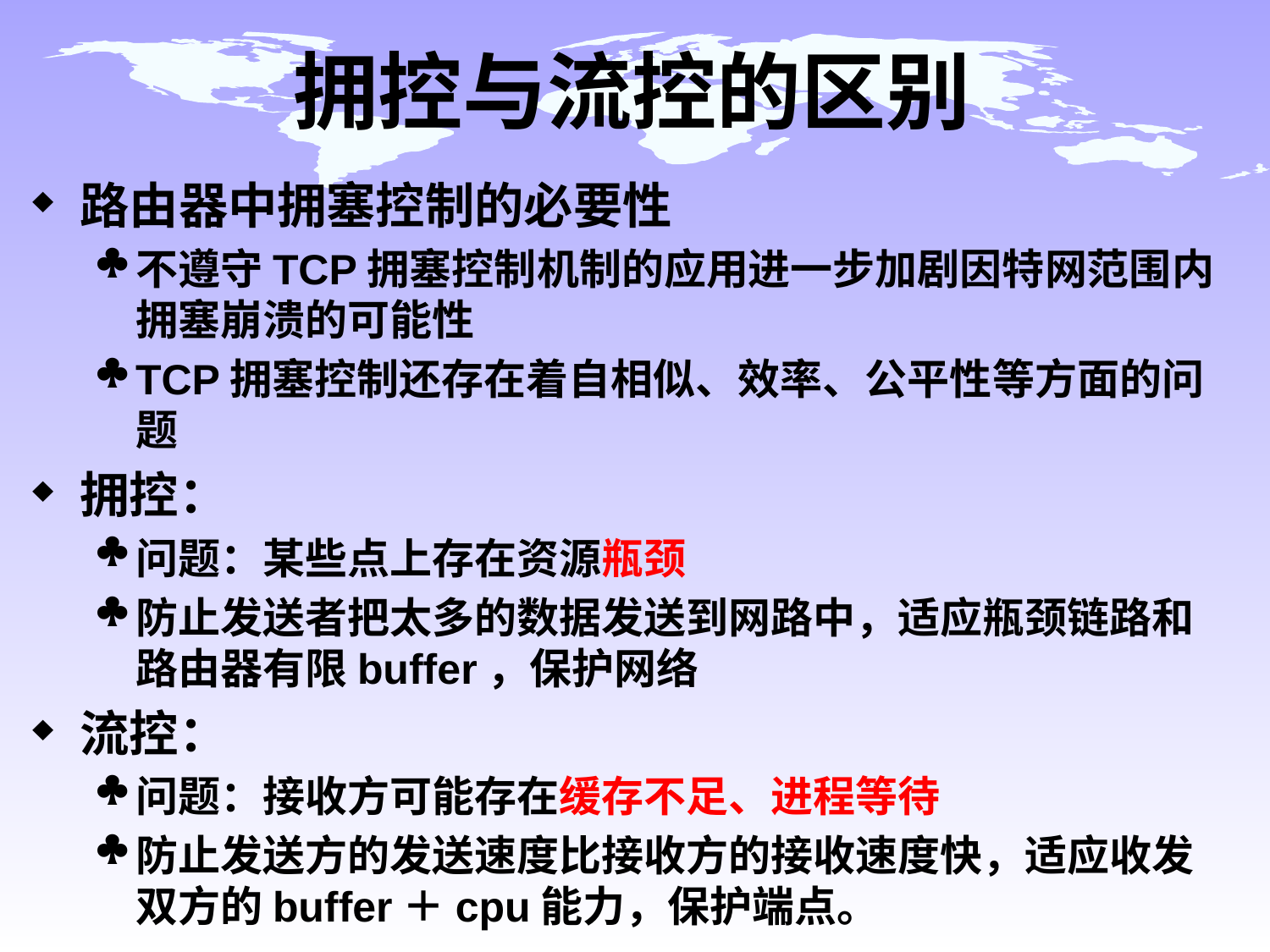

# 拥控与流控的区别
路由器中拥塞控制的必要性
不遵守TCP拥塞控制机制的应用进一步加剧因特网范围内拥塞崩溃的可能性
TCP拥塞控制还存在着自相似、效率、公平性等方面的问题
拥控：
问题：某些点上存在资源瓶颈
防止发送者把太多的数据发送到网路中，适应瓶颈链路和路由器有限buffer，保护网络
流控：
问题：接收方可能存在缓存不足、进程等待
防止发送方的发送速度比接收方的接收速度快，适应收发双方的buffer＋cpu能力，保护端点。